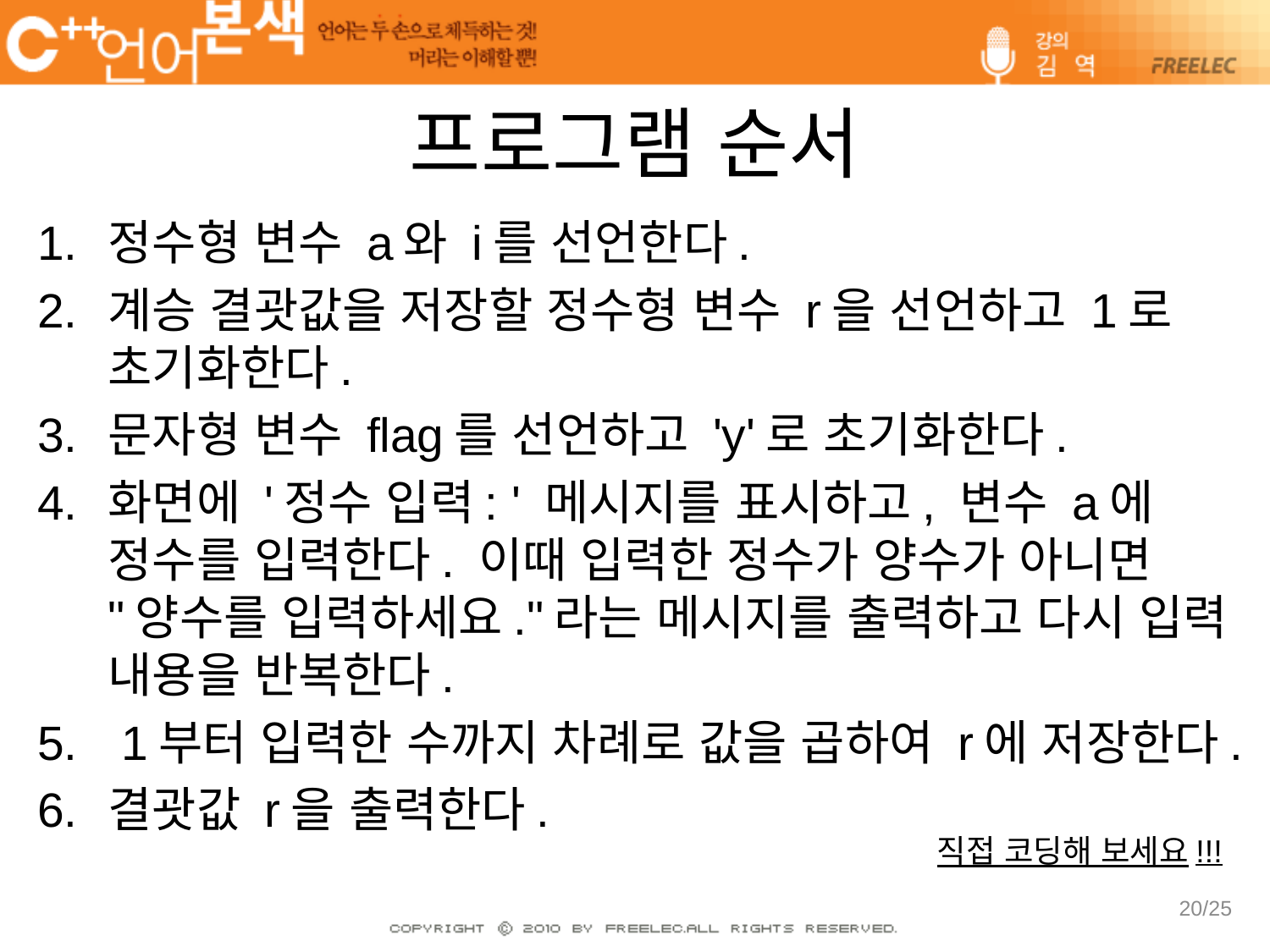

# 프로그램 순서
정수형 변수 a와 i를 선언한다.
계승 결괏값을 저장할 정수형 변수 r을 선언하고 1로 초기화한다.
문자형 변수 flag를 선언하고 'y'로 초기화한다.
화면에 '정수 입력: ' 메시지를 표시하고, 변수 a에 정수를 입력한다. 이때 입력한 정수가 양수가 아니면 "양수를 입력하세요."라는 메시지를 출력하고 다시 입력 내용을 반복한다.
 1부터 입력한 수까지 차례로 값을 곱하여 r에 저장한다.
결괏값 r을 출력한다.
직접 코딩해 보세요!!!
20/25